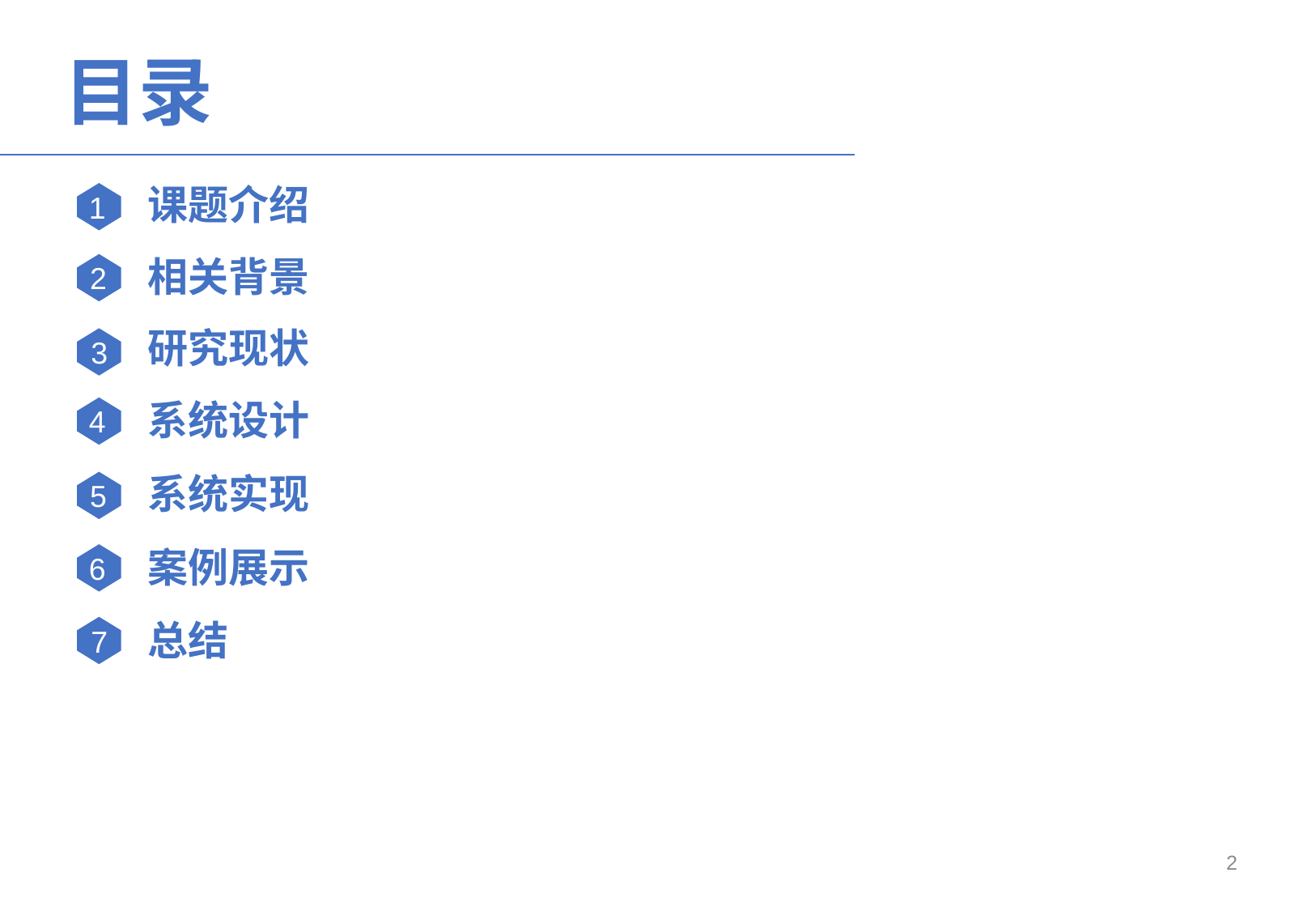

目录
课题介绍
1

相关背景
2

研究现状
3

系统设计
4

系统实现
5

案例展示
6

总结
7

2